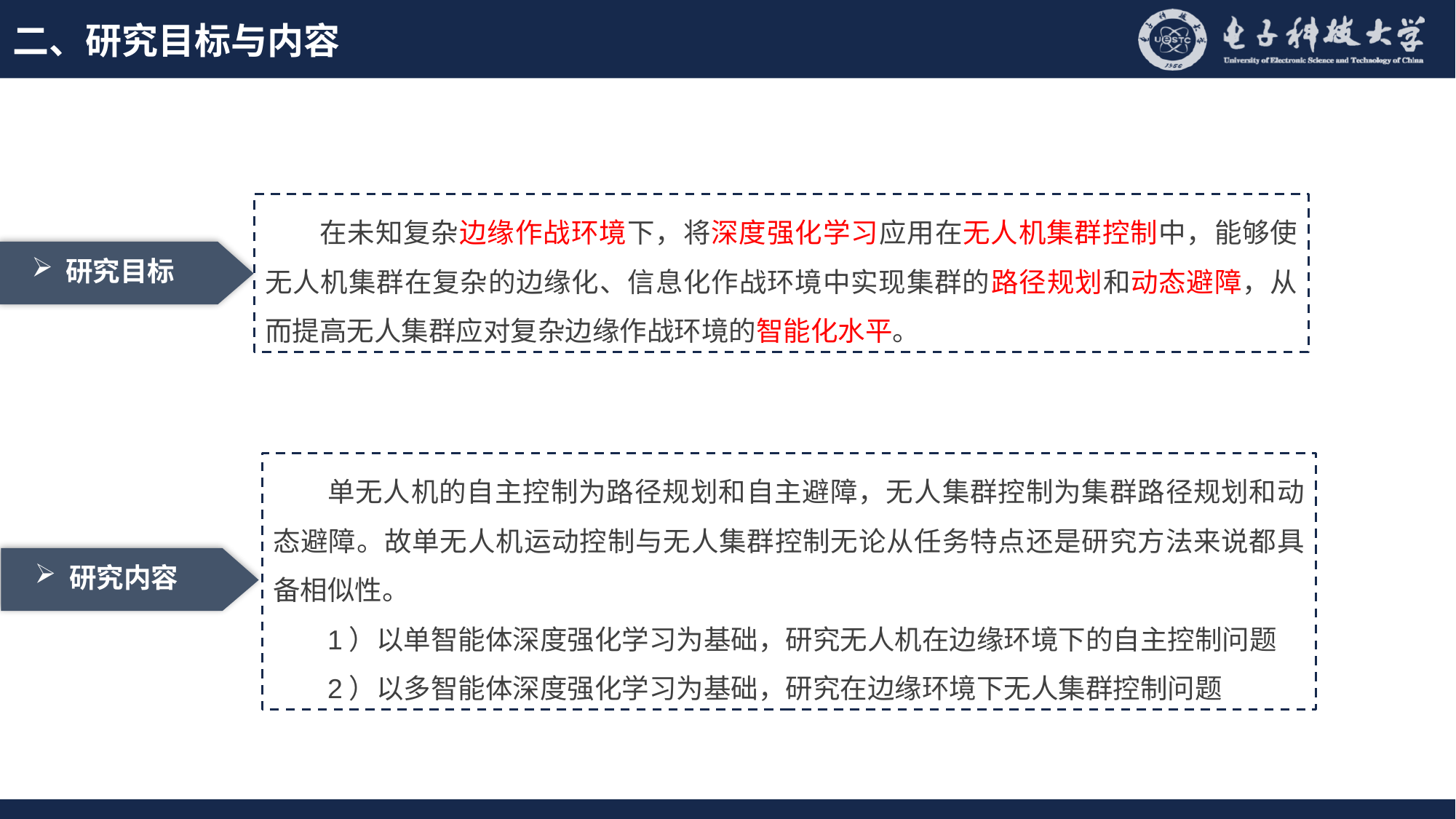

二、研究目标与内容
在未知复杂边缘作战环境下，将深度强化学习应用在无人机集群控制中，能够使无人机集群在复杂的边缘化、信息化作战环境中实现集群的路径规划和动态避障，从而提高无人集群应对复杂边缘作战环境的智能化水平。

研究目标
单无人机的自主控制为路径规划和自主避障，无人集群控制为集群路径规划和动态避障。故单无人机运动控制与无人集群控制无论从任务特点还是研究方法来说都具备相似性。
1）以单智能体深度强化学习为基础，研究无人机在边缘环境下的自主控制问题
2）以多智能体深度强化学习为基础，研究在边缘环境下无人集群控制问题

研究内容